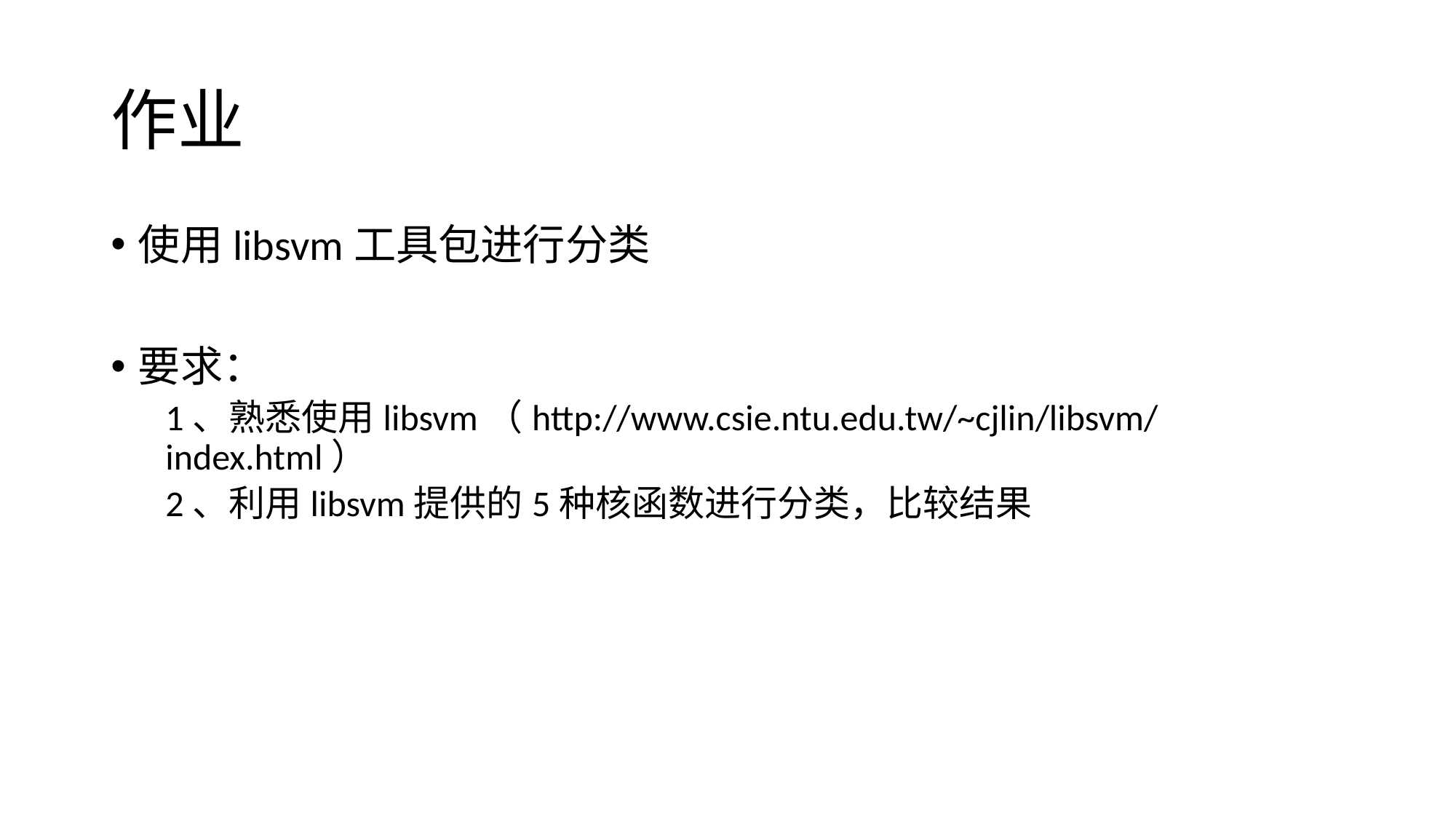

# 作业
使用libsvm工具包进行分类

要求：
1、熟悉使用libsvm（http://www.csie.ntu.edu.tw/~cjlin/libsvm/index.html）
2、利用libsvm提供的5种核函数进行分类，比较结果